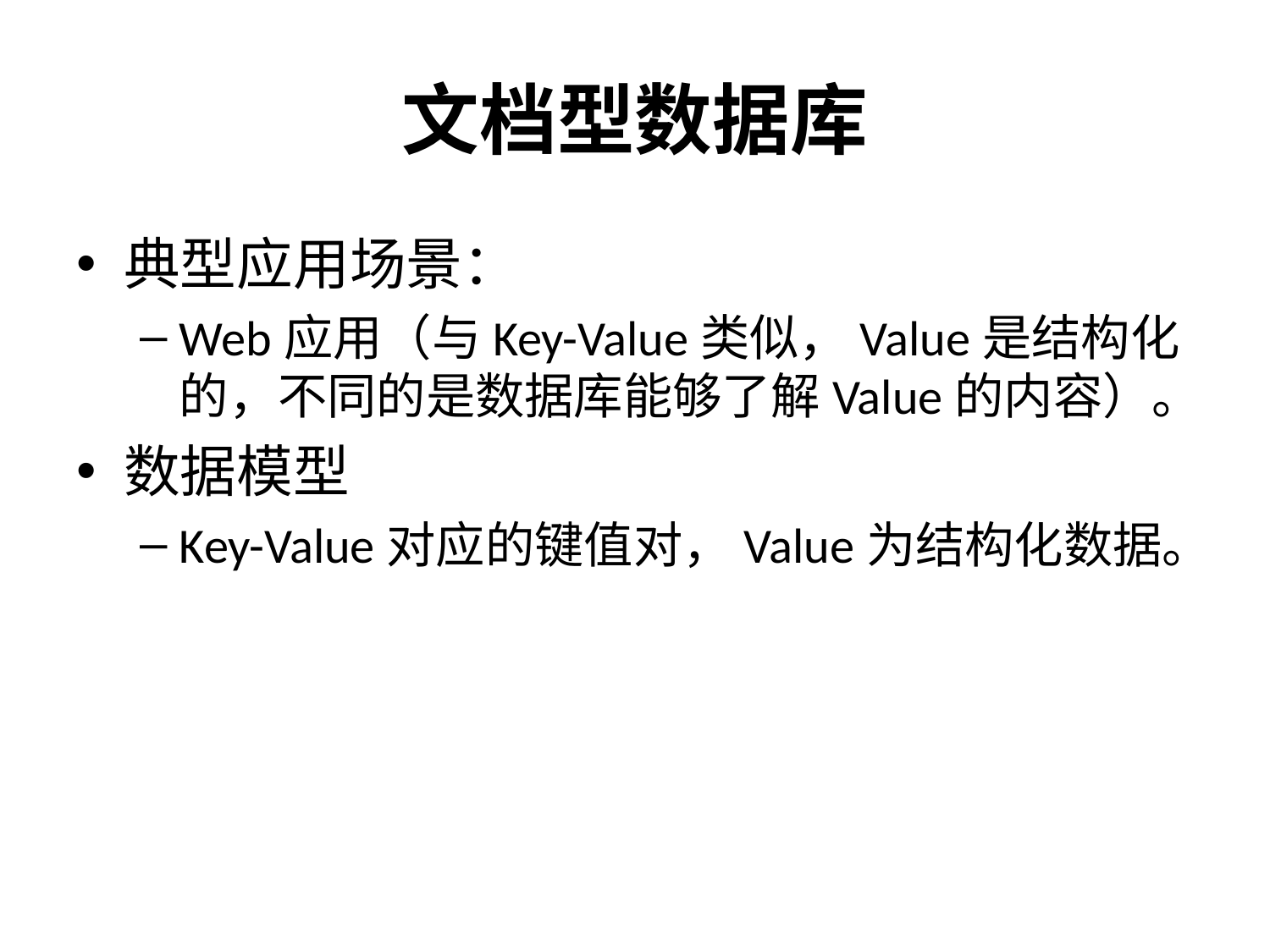

# 文档型数据库
典型应用场景：
Web应用（与Key-Value类似，Value是结构化的，不同的是数据库能够了解Value的内容）。
数据模型
Key-Value对应的键值对，Value为结构化数据。